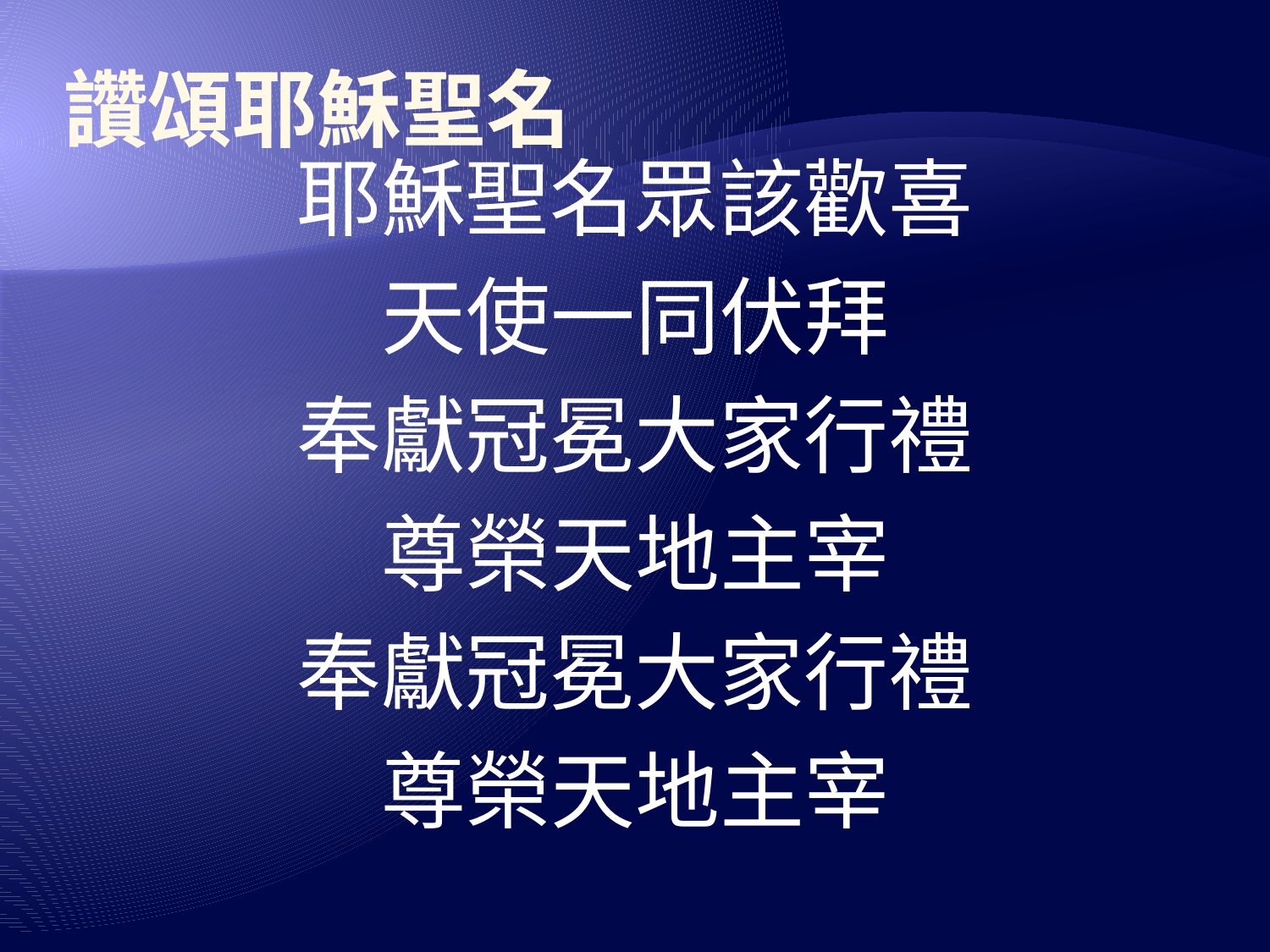

# 讚頌耶穌聖名
耶穌聖名眾該歡喜
天使一同伏拜
奉獻冠冕大家行禮
尊榮天地主宰
奉獻冠冕大家行禮
尊榮天地主宰